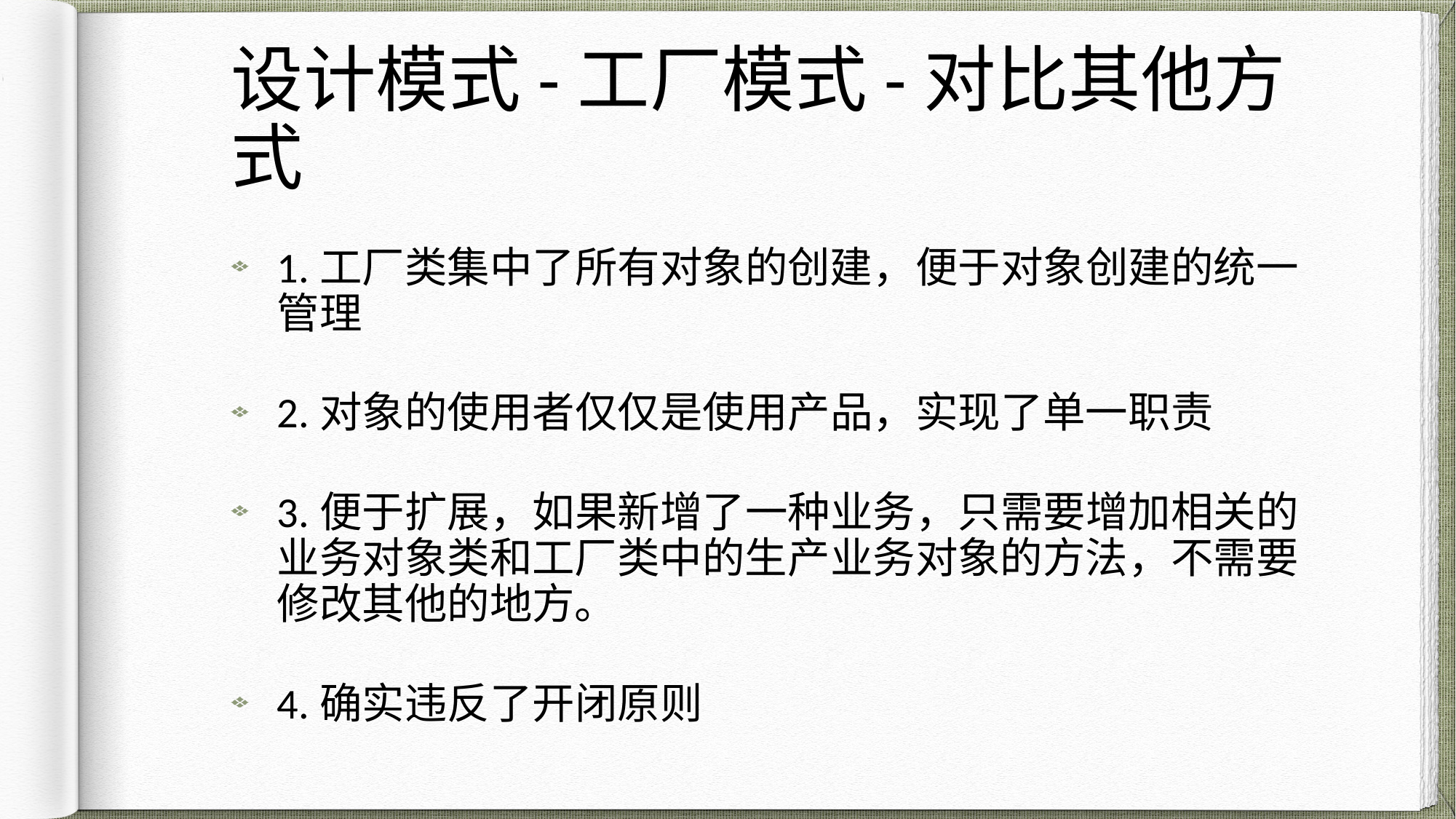

# 设计模式-工厂模式-对比其他方式
1.工厂类集中了所有对象的创建，便于对象创建的统一管理
2.对象的使用者仅仅是使用产品，实现了单一职责
3.便于扩展，如果新增了一种业务，只需要增加相关的业务对象类和工厂类中的生产业务对象的方法，不需要修改其他的地方。
4.确实违反了开闭原则